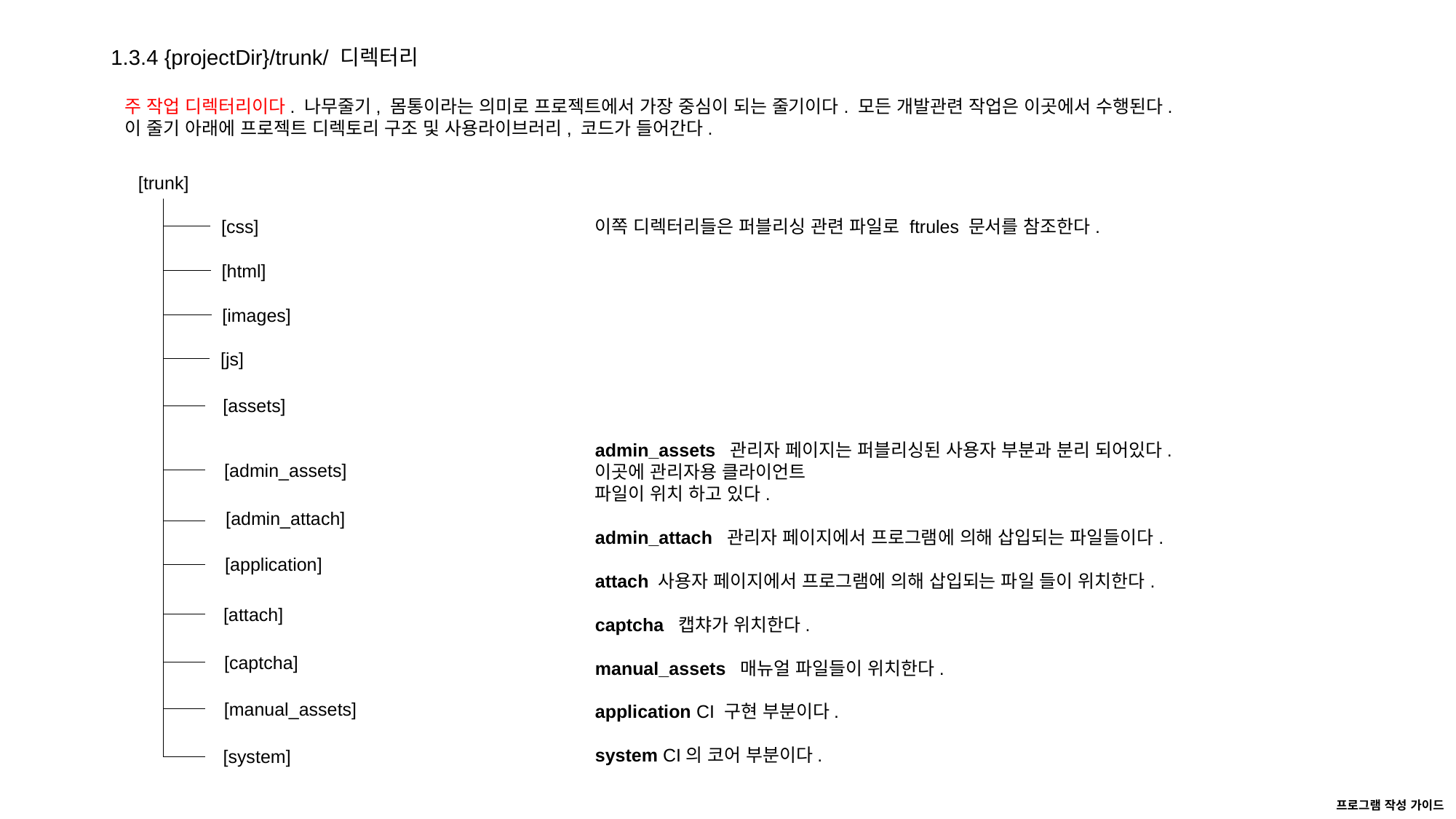

# 1.3.4 {projectDir}/trunk/ 디렉터리
주 작업 디렉터리이다. 나무줄기, 몸통이라는 의미로 프로젝트에서 가장 중심이 되는 줄기이다. 모든 개발관련 작업은 이곳에서 수행된다.
이 줄기 아래에 프로젝트 디렉토리 구조 및 사용라이브러리, 코드가 들어간다.

[trunk]
이쪽 디렉터리들은 퍼블리싱 관련 파일로 ftrules 문서를 참조한다.
[css]
[html]
[images]
[js]
[assets]
admin_assets  관리자 페이지는 퍼블리싱된 사용자 부분과 분리 되어있다. 이곳에 관리자용 클라이언트
파일이 위치 하고 있다.

admin_attach  관리자 페이지에서 프로그램에 의해 삽입되는 파일들이다.

attach 사용자 페이지에서 프로그램에 의해 삽입되는 파일 들이 위치한다.

captcha  캡챠가 위치한다.

manual_assets  매뉴얼 파일들이 위치한다.

application CI 구현 부분이다.

system CI의 코어 부분이다.
[admin_assets]
[admin_attach]
[application]
[attach]
[captcha]
[manual_assets]
[system]